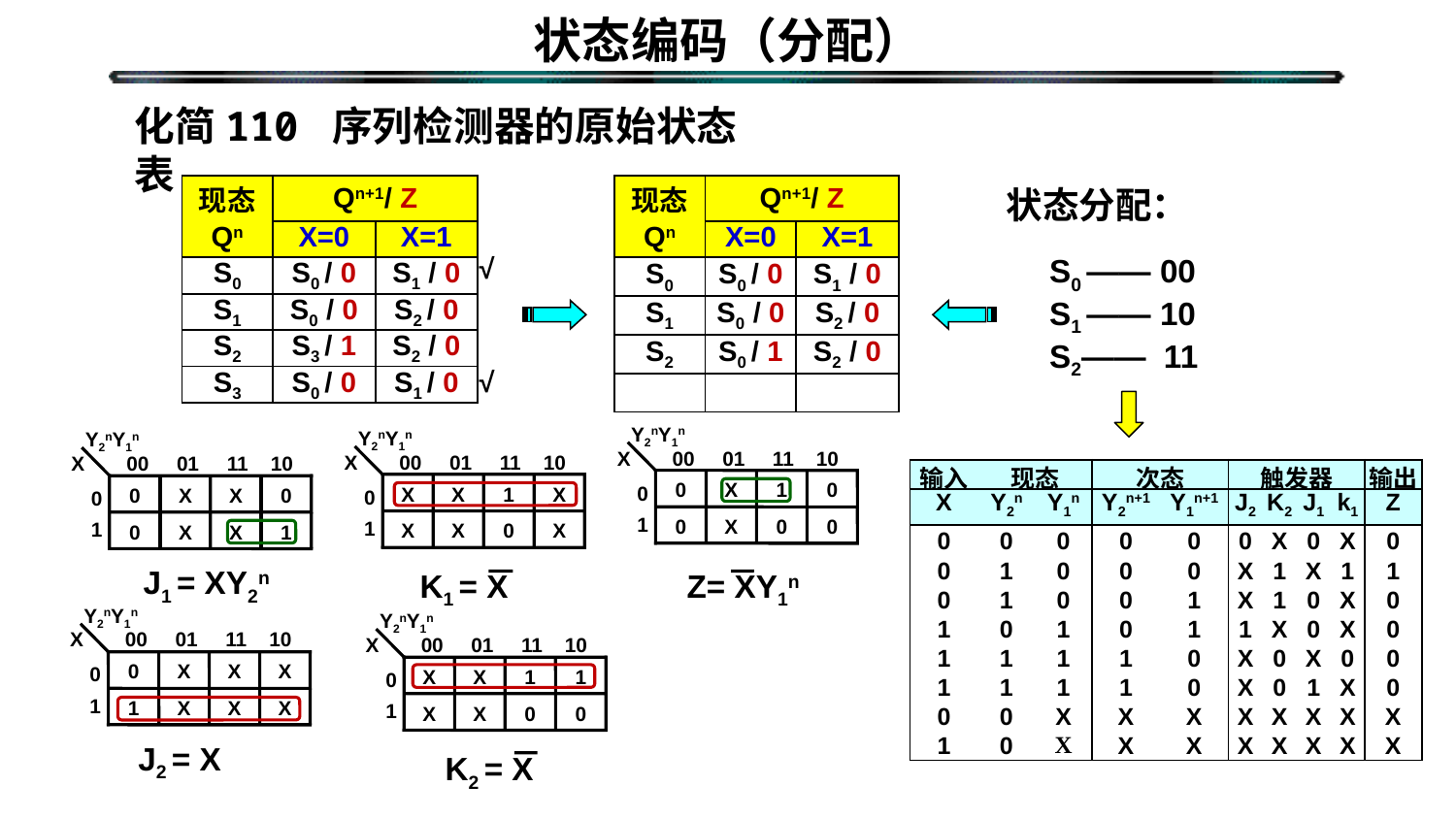

# 状态编码（分配）
化简110 序列检测器的原始状态表
| 现态 | Qn+1/ Z |  |
| --- | --- | --- |
| Qn | X=0 | X=1 |
| S0 | S0 / 0 | S1 / 0 |
| S1 | S0 / 0 | S2 / 0 |
| S2 | S3 / 1 | S2 / 0 |
| S3 | S0 / 0 | S1 / 0 |
| 现态 | Qn+1/ Z |  |
| --- | --- | --- |
| Qn | X=0 | X=1 |
| S0 | S0 / 0 | S1 / 0 |
| S1 | S0 / 0 | S2 / 0 |
| S2 | S0 / 1 | S2 / 0 |
|  |  |  |
状态分配：
√
S0 —— 00
S1 —— 10
S2——  11

√

Y2nY1n
X
00     01     11    10

0

X

1

0

0

1
0

X
0
0

Y2nY1n
X
00     01     11    10

X

X

1

X

0

1
X

X
0
X

Y2nY1n
X
00     01     11    10

0

X

X

0

0

1
0

X
X
1

J1 = XY2n
K1 = X

Z= XY1n

Y2nY1n
X
00     01     11    10

0

X

X

X

0

1
1

X
X
X

Y2nY1n
X
00     01     11    10

X

X

1

1

0

1
X

X
0
0

J2 = X
K2 = X

| 输入 | 现态 |  | 次态 |  | 触发器 |  |  |  | 输出 |
| --- | --- | --- | --- | --- | --- | --- | --- | --- | --- |
| X | Y2n | Y1n | Y2n+1 | Y1n+1 | J2 | K2 | J1 | k1 | Z |
| 0 | 0 | 0 | 0 | 0 | 0 | X | 0 | X | 0 |
| 0 | 1 | 0 | 0 | 0 | X | 1 | X | 1 | 1 |
| 0 | 1 | 0 | 0 | 1 | X | 1 | 0 | X | 0 |
| 1 | 0 | 1 | 0 | 1 | 1 | X | 0 | X | 0 |
| 1 | 1 | 1 | 1 | 0 | X | 0 | X | 0 | 0 |
| 1 | 1 | 1 | 1 | 0 | X | 0 | 1 | X | 0 |
| 0 | 0 | X | X | X | X | X | X | X | X |
| 1 | 0 | X | X | X | X | X | X | X | X |
45